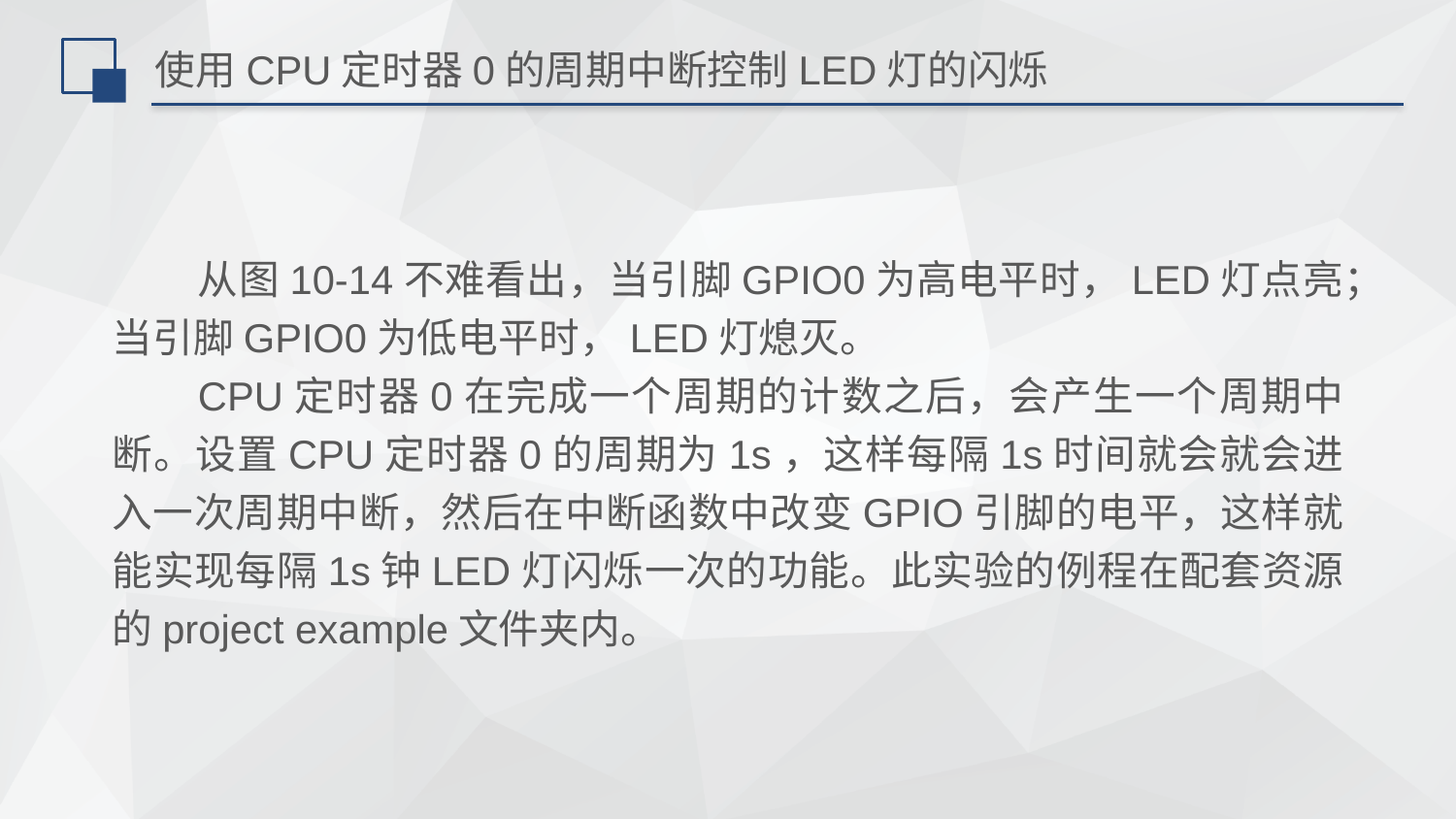

# 使用CPU定时器0的周期中断控制LED灯的闪烁
从图10-14不难看出，当引脚GPIO0为高电平时，LED灯点亮；当引脚GPIO0为低电平时，LED灯熄灭。
CPU定时器0在完成一个周期的计数之后，会产生一个周期中断。设置CPU定时器0的周期为1s，这样每隔1s时间就会就会进入一次周期中断，然后在中断函数中改变GPIO引脚的电平，这样就能实现每隔1s钟LED灯闪烁一次的功能。此实验的例程在配套资源的project example文件夹内。